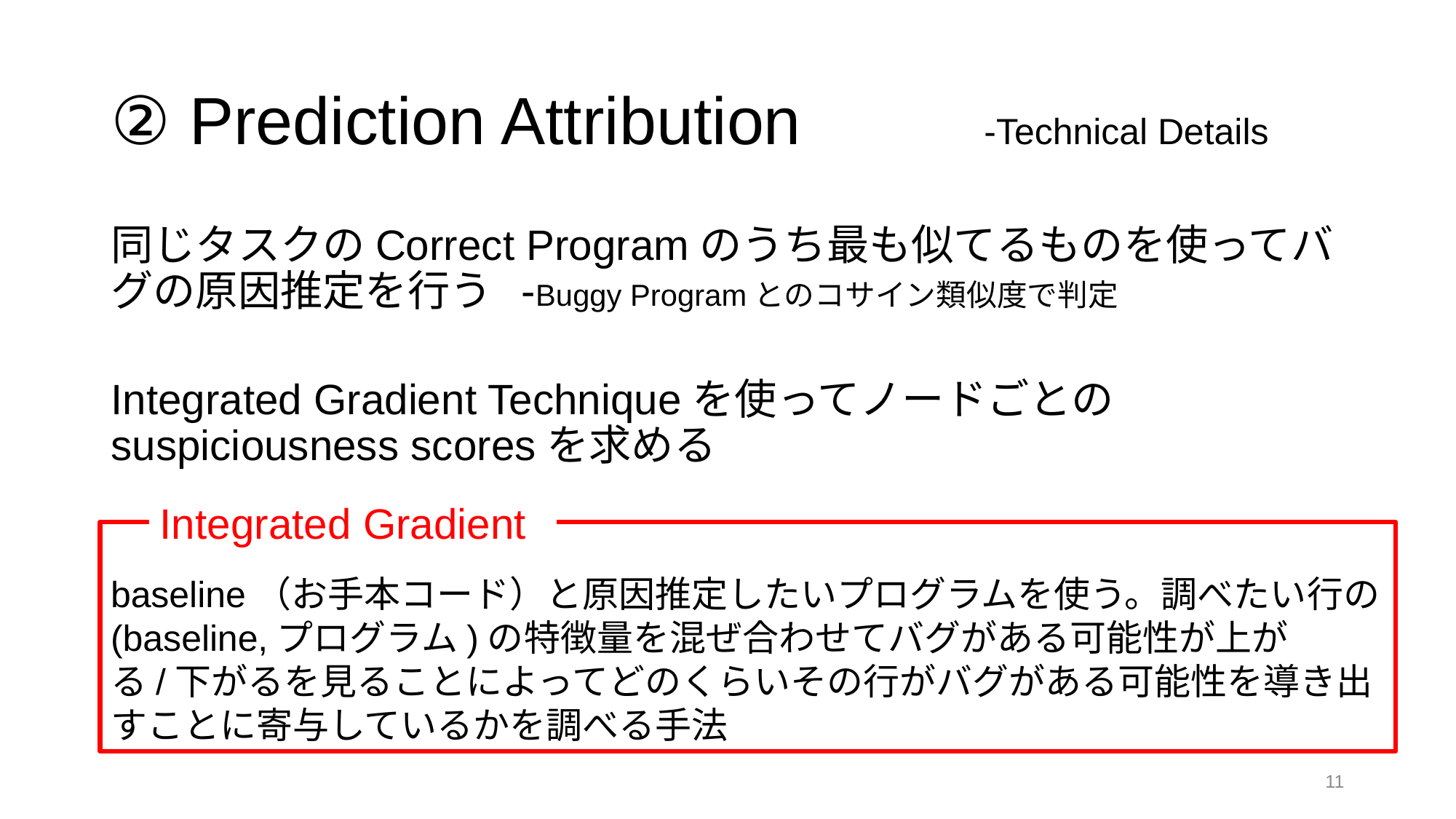

# ② Prediction Attribution		-Technical Details
同じタスクのCorrect Programのうち最も似てるものを使ってバグの原因推定を行う  -Buggy Programとのコサイン類似度で判定

Integrated Gradient Techniqueを使ってノードごとのsuspiciousness scoresを求める
Integrated Gradient

baseline（お手本コード）と原因推定したいプログラムを使う。調べたい行の(baseline,プログラム)の特徴量を混ぜ合わせてバグがある可能性が上がる/下がるを見ることによってどのくらいその行がバグがある可能性を導き出すことに寄与しているかを調べる手法
11